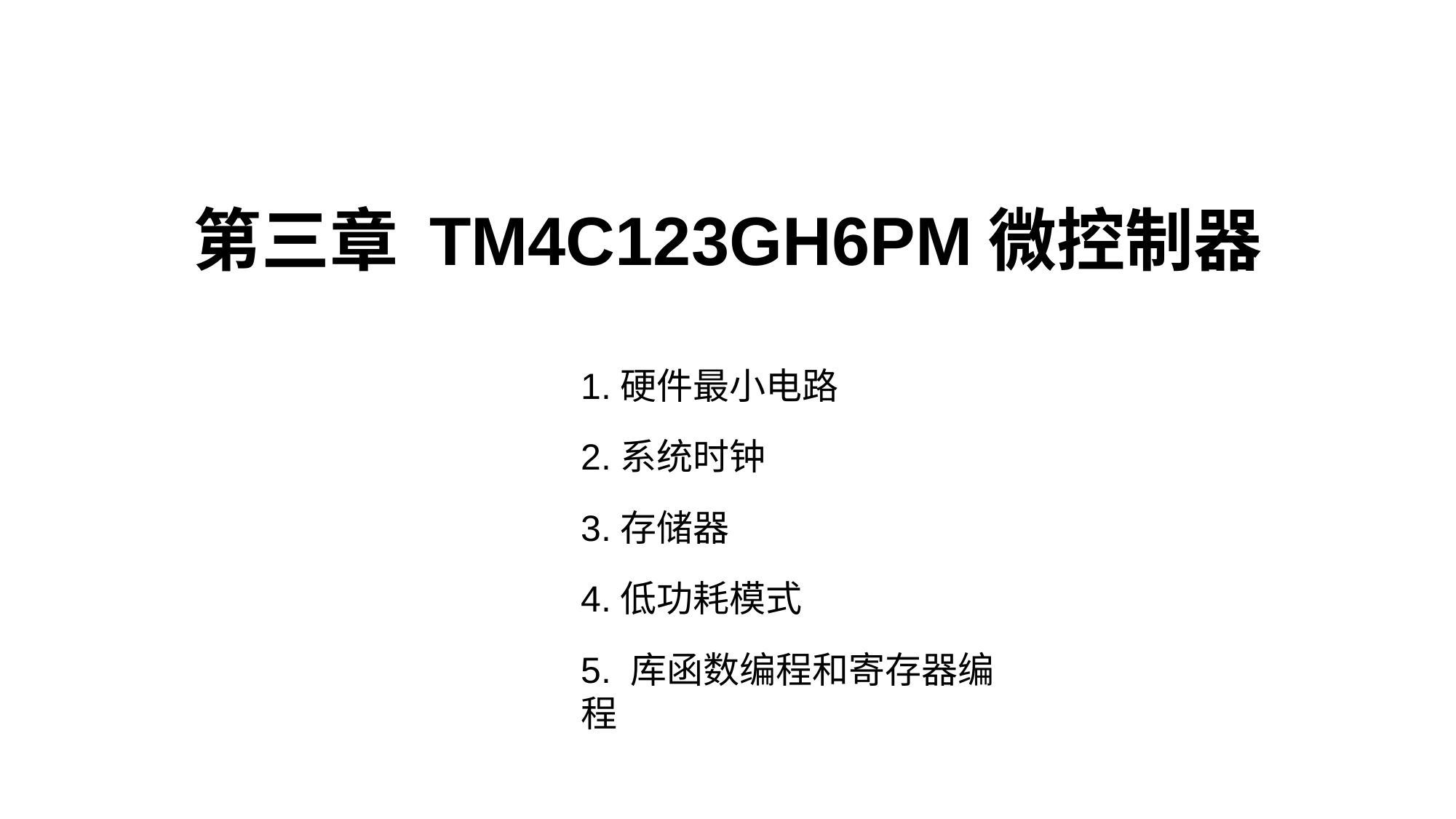

# 第三章 TM4C123GH6PM微控制器
1.硬件最小电路
2.系统时钟
3.存储器
4.低功耗模式
5. 库函数编程和寄存器编程